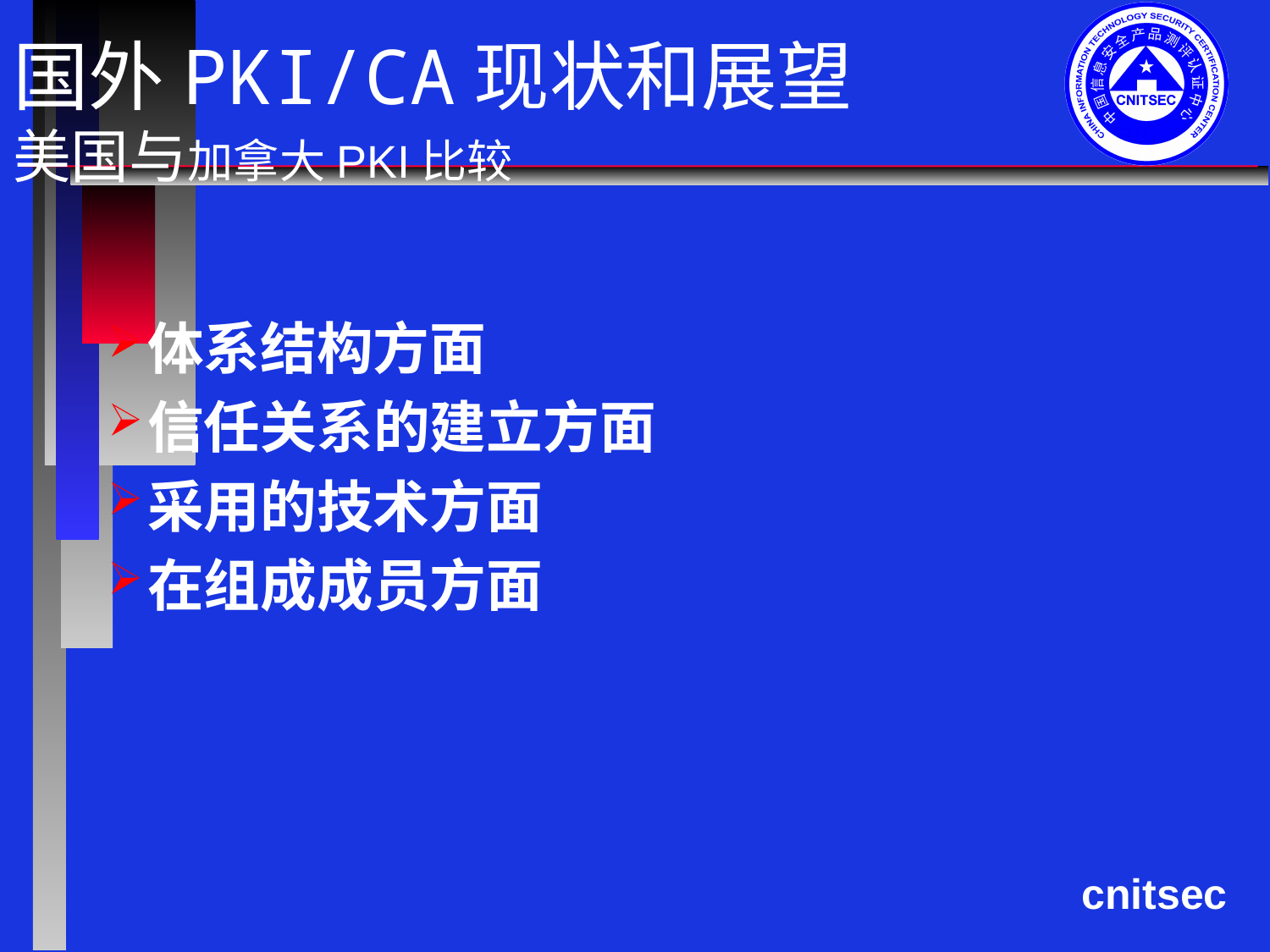

# 国外PKI/CA现状和展望 美国与加拿大PKI比较
体系结构方面
信任关系的建立方面
采用的技术方面
在组成成员方面